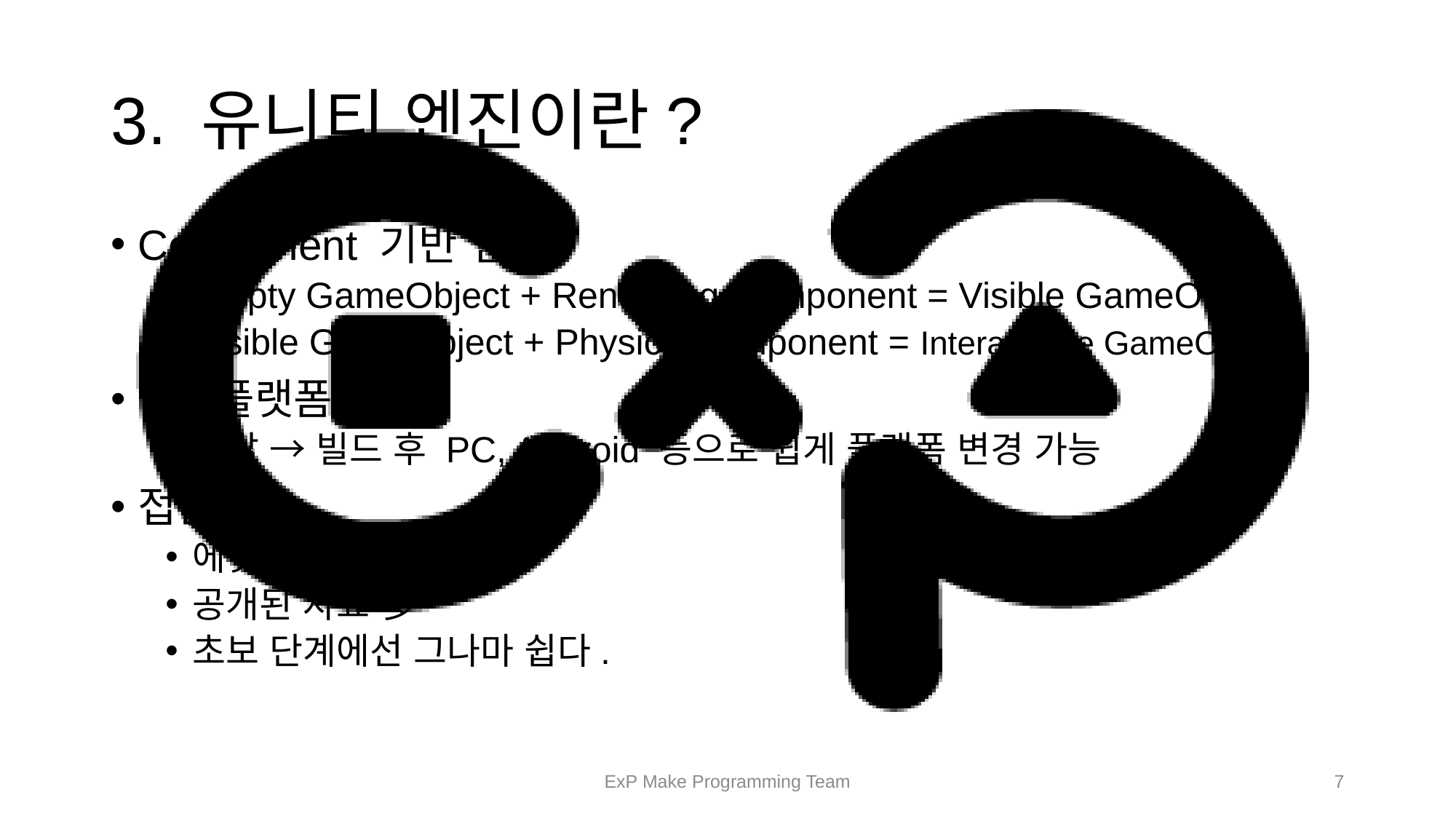

# 3. 유니티 엔진이란?
Component 기반 엔진
Empty GameObject + Rendering Component = Visible GameObject
Visible GameObject + Physics Component = Interactable GameObject
멀티플랫폼 지원
개발 → 빌드 후 PC, Android 등으로 쉽게 플랫폼 변경 가능
접근성
에셋 스토어
공개된 자료 多
초보 단계에선 그나마 쉽다.
ExP Make Programming Team
7